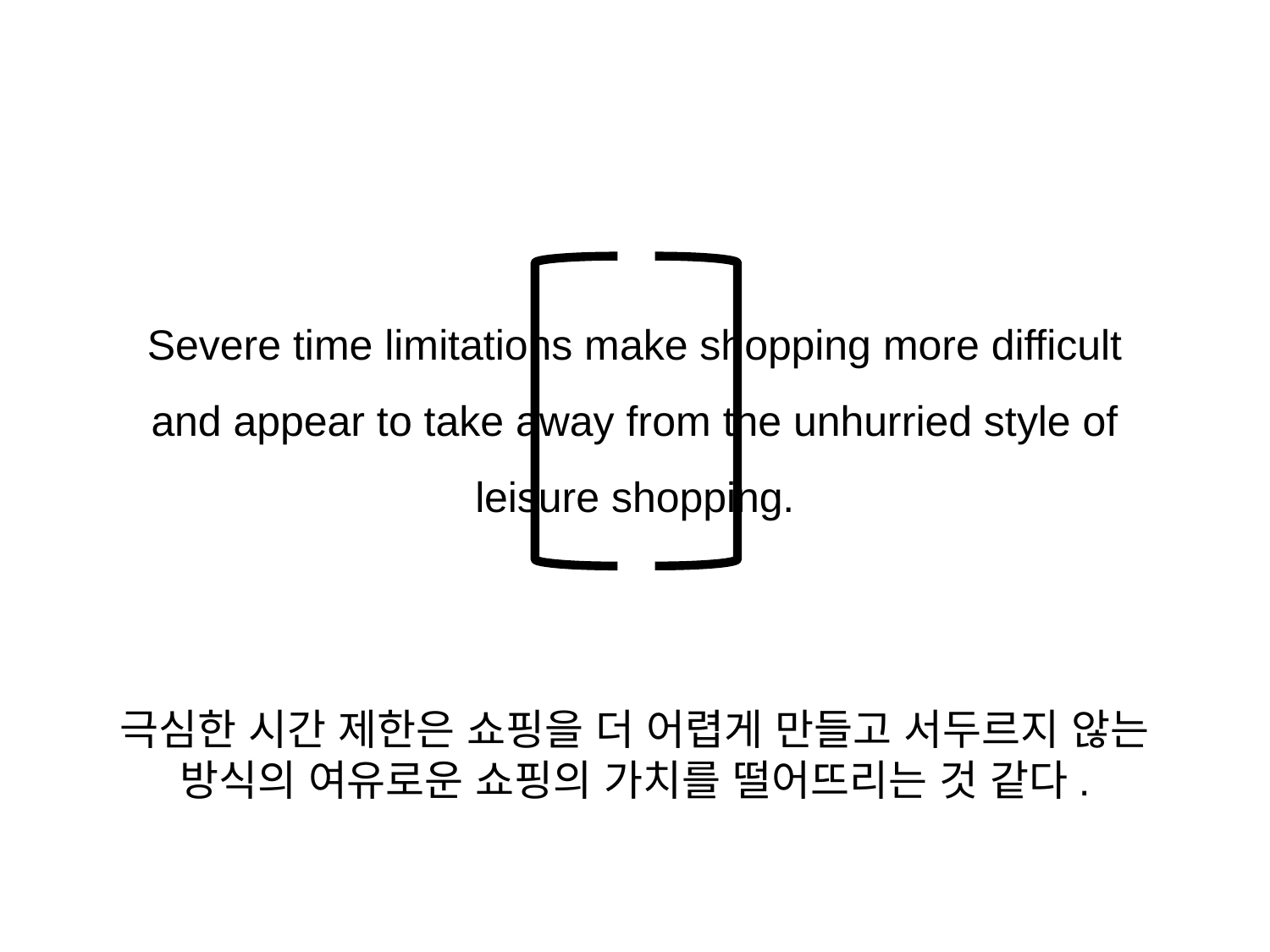

Severe time limitations make shopping more difficult and appear to take away from the unhurried style of leisure shopping.
극심한 시간 제한은 쇼핑을 더 어렵게 만들고 서두르지 않는 방식의 여유로운 쇼핑의 가치를 떨어뜨리는 것 같다.